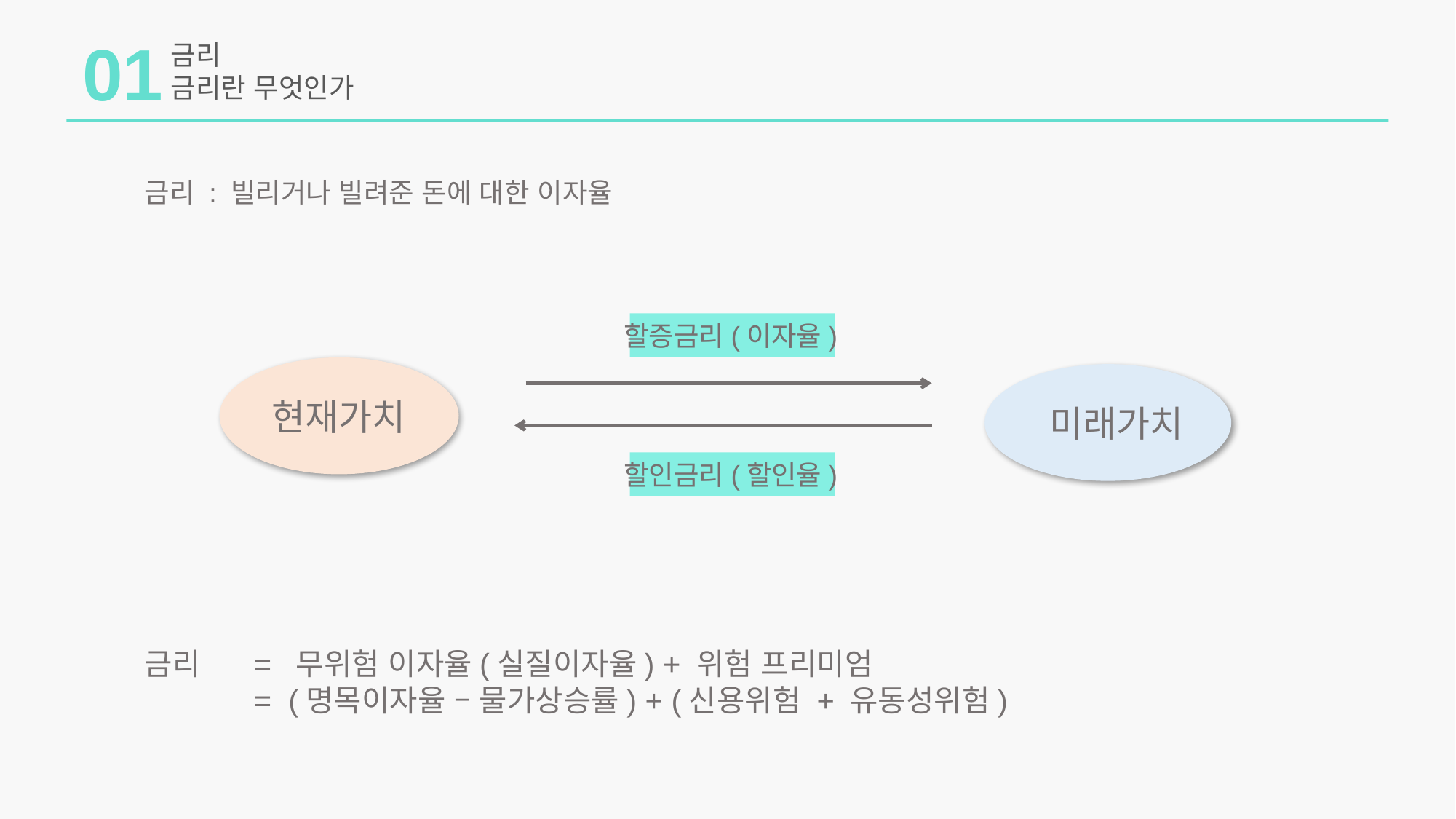

01
금리
금리란 무엇인가

금리 : 빌리거나 빌려준 돈에 대한 이자율
할증금리(이자율)
현재가치
 미래가치
할인금리(할인율)

금리 	=  무위험 이자율(실질이자율) + 위험 프리미엄
	=  (명목이자율 – 물가상승률) + (신용위험 + 유동성위험)